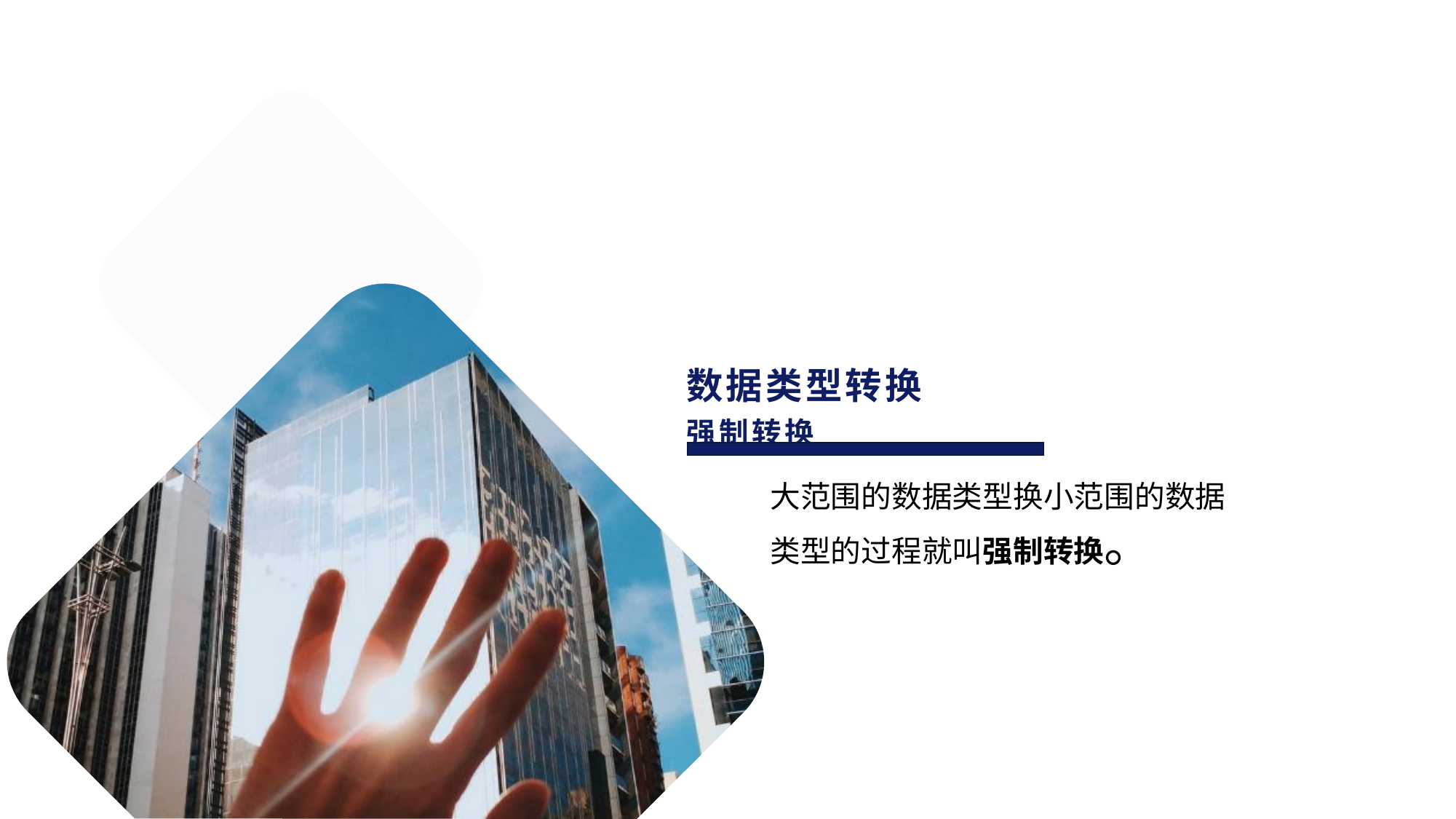

# 数据类型转换 强制转换

大范围的数据类型换小范围的数据类型的过程就叫强制转换。